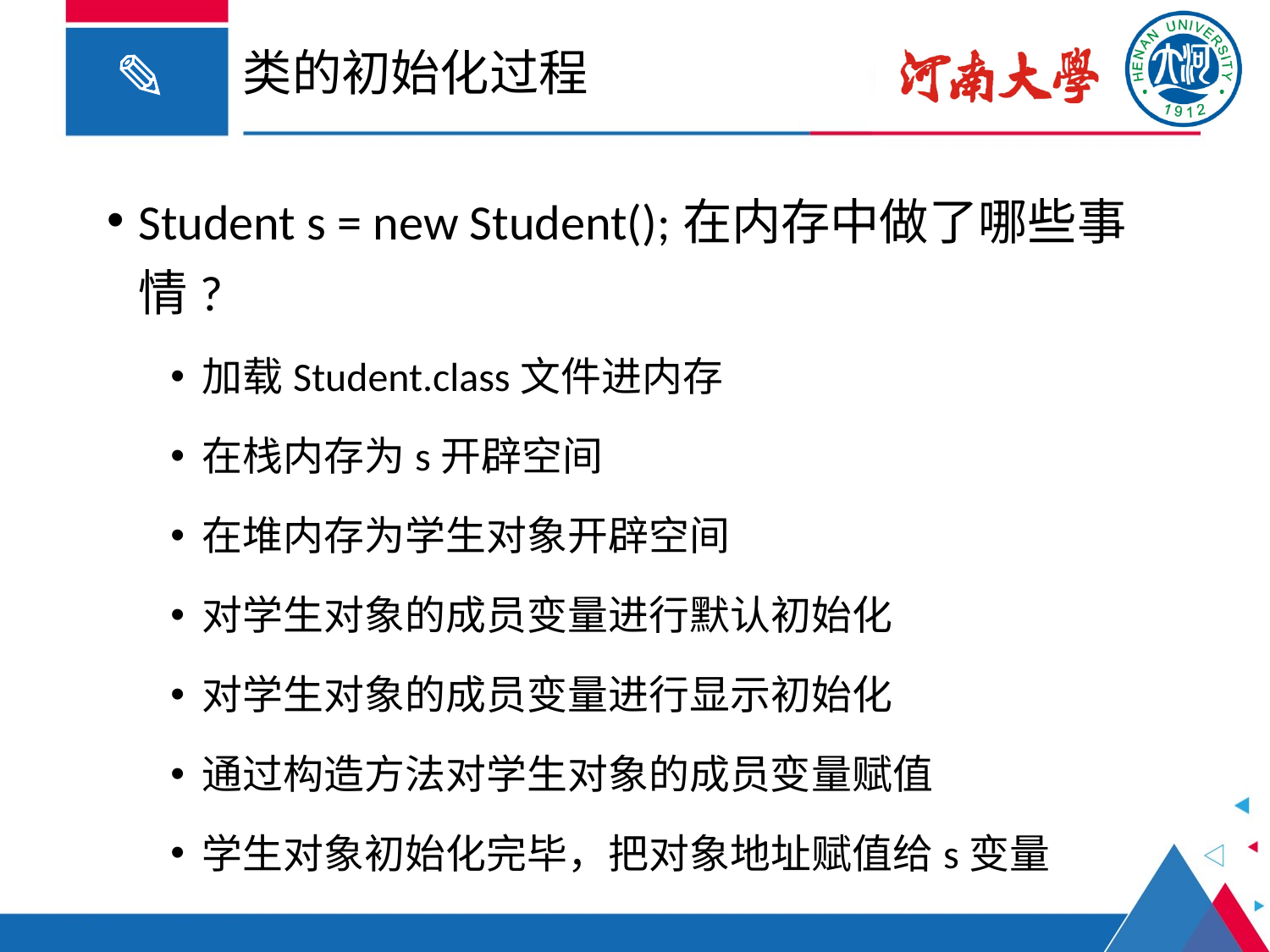

# 类的初始化过程
Student s = new Student();在内存中做了哪些事情?
加载Student.class文件进内存
在栈内存为s开辟空间
在堆内存为学生对象开辟空间
对学生对象的成员变量进行默认初始化
对学生对象的成员变量进行显示初始化
通过构造方法对学生对象的成员变量赋值
学生对象初始化完毕，把对象地址赋值给s变量